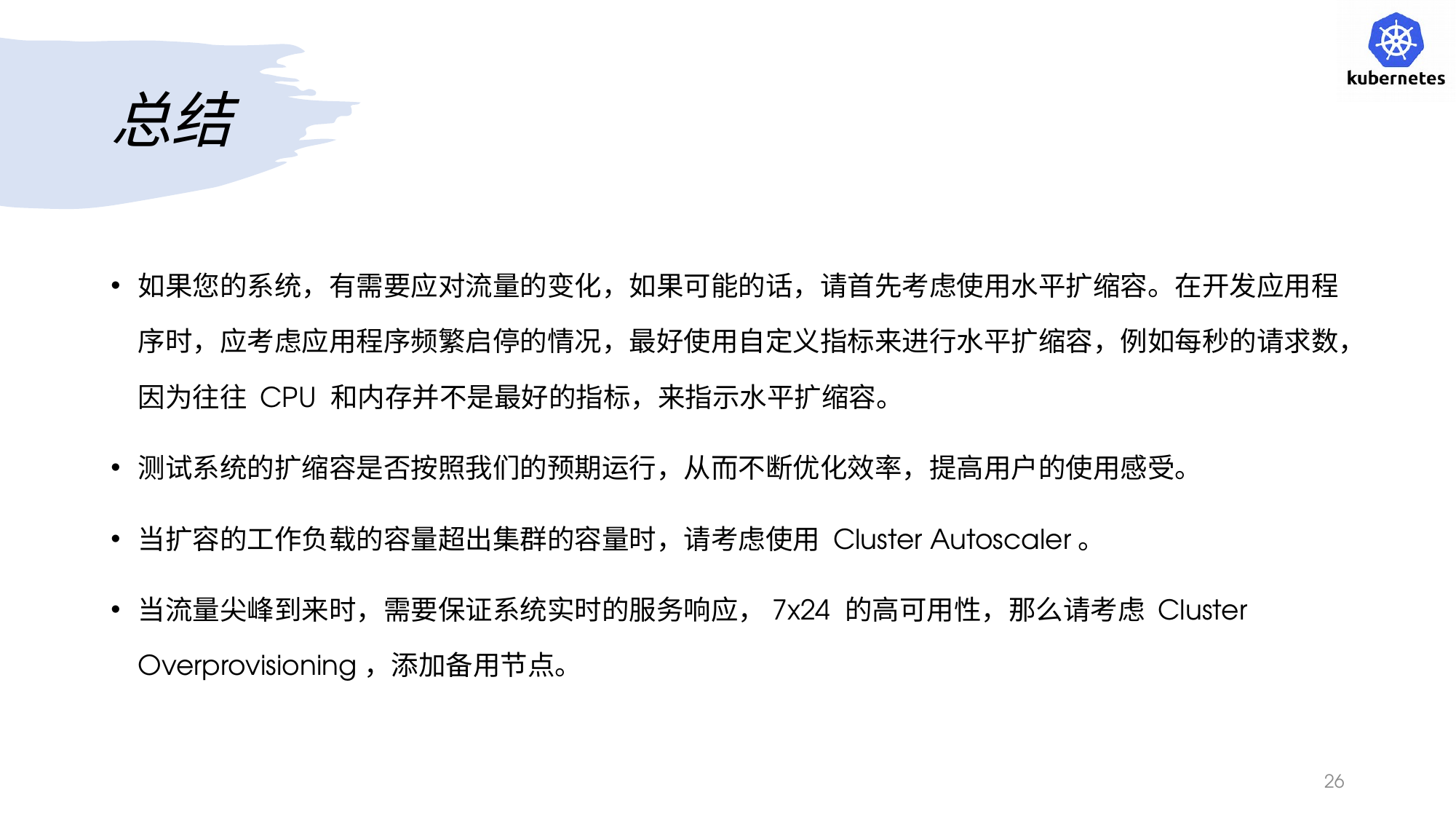

# 总结
如果您的系统，有需要应对流量的变化，如果可能的话，请首先考虑使用水平扩缩容。在开发应用程序时，应考虑应用程序频繁启停的情况，最好使用自定义指标来进行水平扩缩容，例如每秒的请求数，因为往往 CPU 和内存并不是最好的指标，来指示水平扩缩容。
测试系统的扩缩容是否按照我们的预期运行，从而不断优化效率，提高用户的使用感受。
当扩容的工作负载的容量超出集群的容量时，请考虑使用 Cluster Autoscaler。
当流量尖峰到来时，需要保证系统实时的服务响应，7x24 的高可用性，那么请考虑 Cluster Overprovisioning，添加备用节点。
26